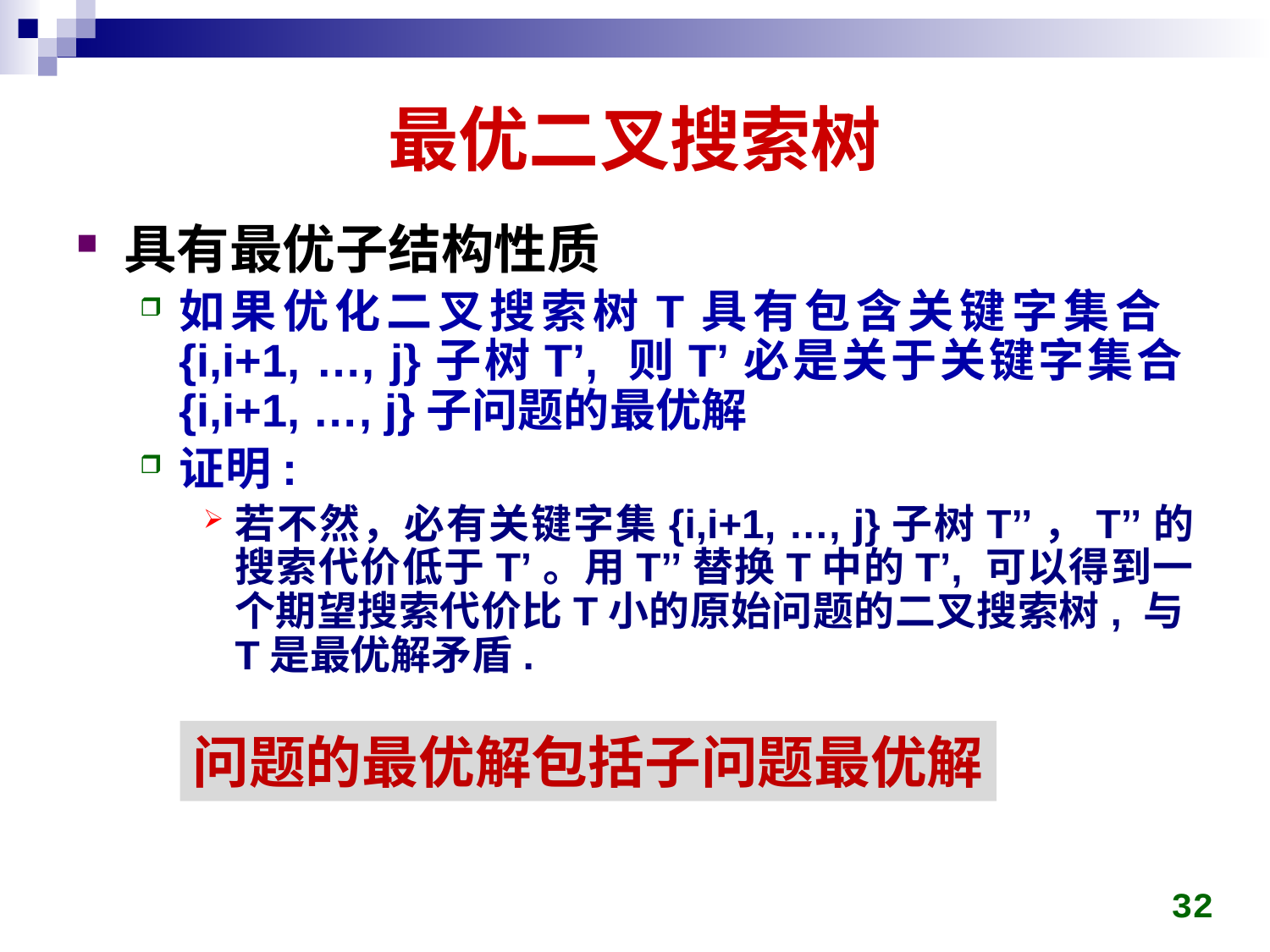

# 最优二叉搜索树
具有最优子结构性质
如果优化二叉搜索树T具有包含关键字集合   {i,i+1, …, j}子树T’, 则T’必是关于关键字集合{i,i+1, …, j}子问题的最优解
证明:
若不然，必有关键字集{i,i+1, …, j}子树T’’，T’’的搜索代价低于T’。用T’’替换T中的T’, 可以得到一个期望搜索代价比T小的原始问题的二叉搜索树, 与T是最优解矛盾.
问题的最优解包括子问题最优解
32